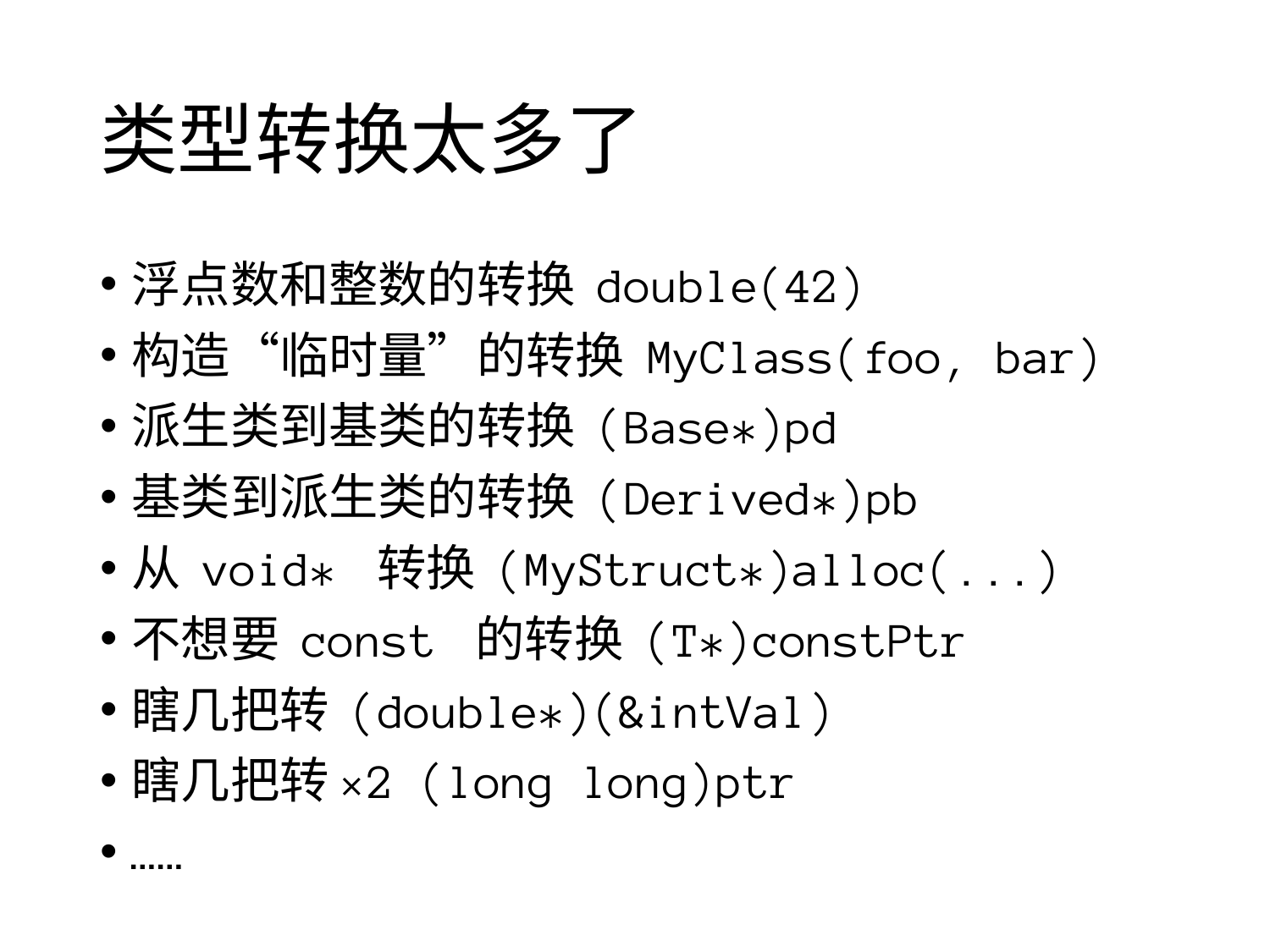

# 类型转换太多了
浮点数和整数的转换 double(42)
构造“临时量”的转换 MyClass(foo, bar)
派生类到基类的转换 (Base*)pd
基类到派生类的转换 (Derived*)pb
从 void* 转换 (MyStruct*)alloc(...)
不想要 const 的转换 (T*)constPtr
瞎几把转 (double*)(&intVal)
瞎几把转×2 (long long)ptr
……